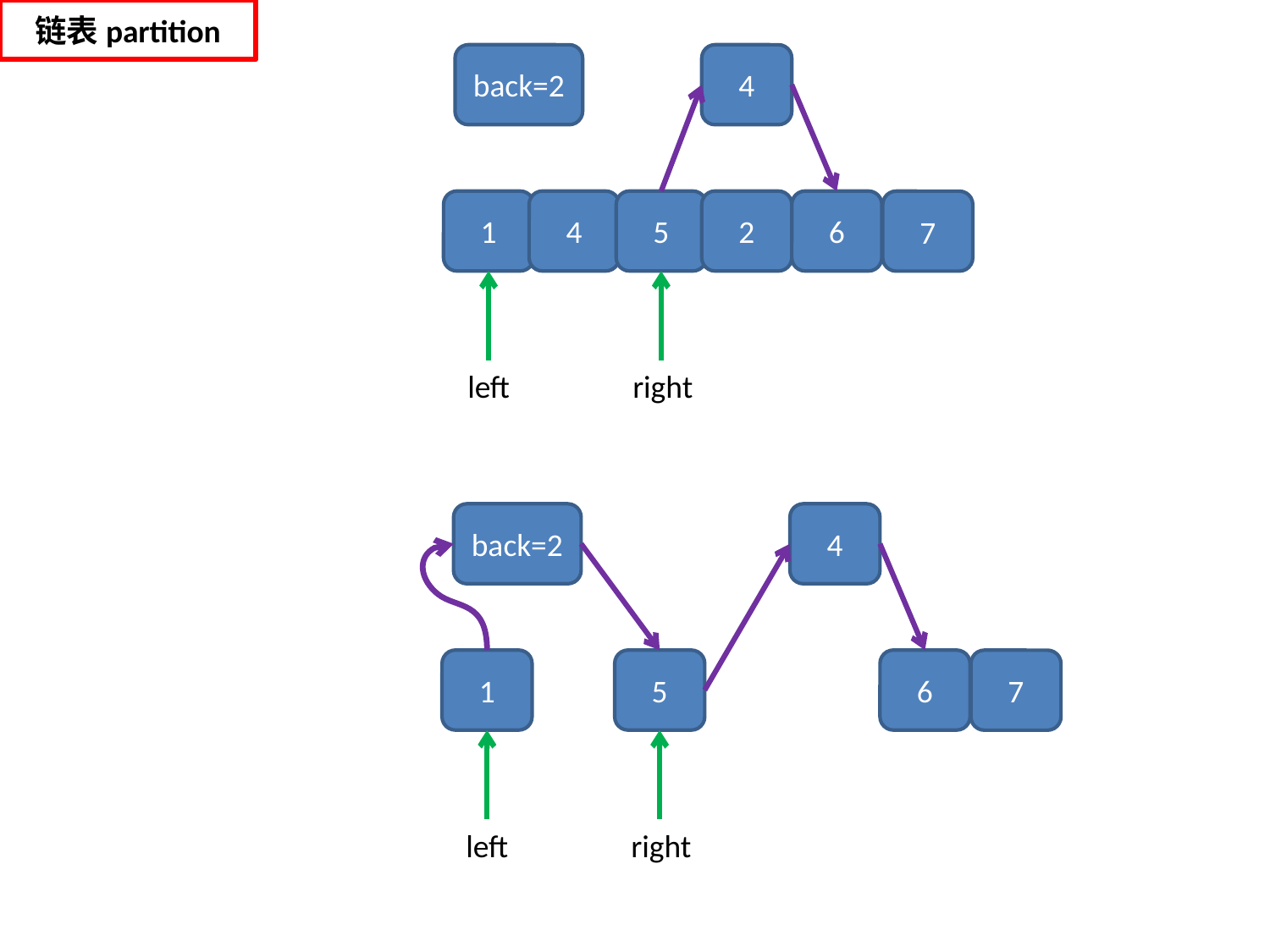

链表partition
back=2
4
1
4
5
2
6
7
left
right
back=2
4
1
5
6
7
left
right